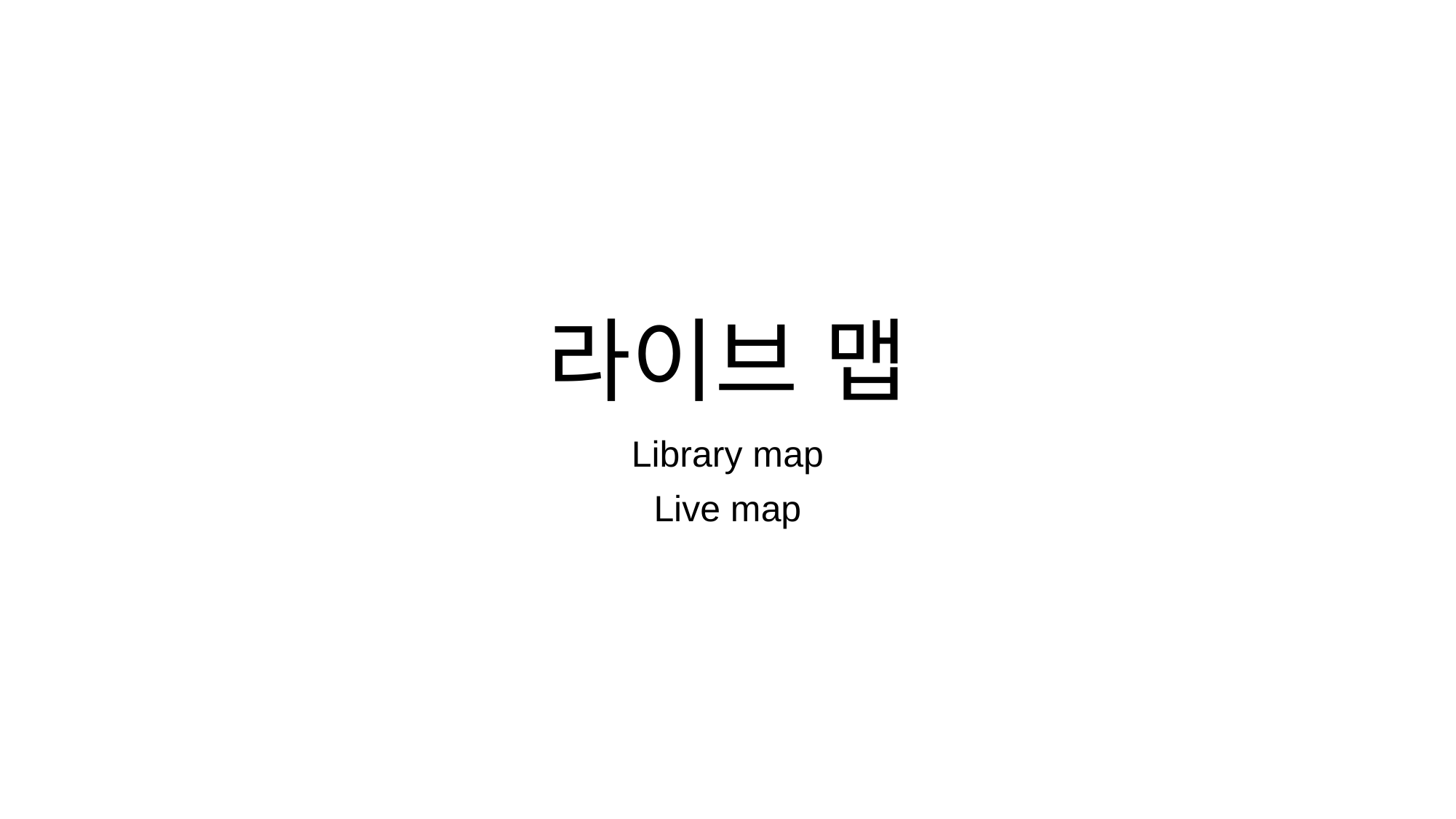

# 라이브 맵
Library map
Live map